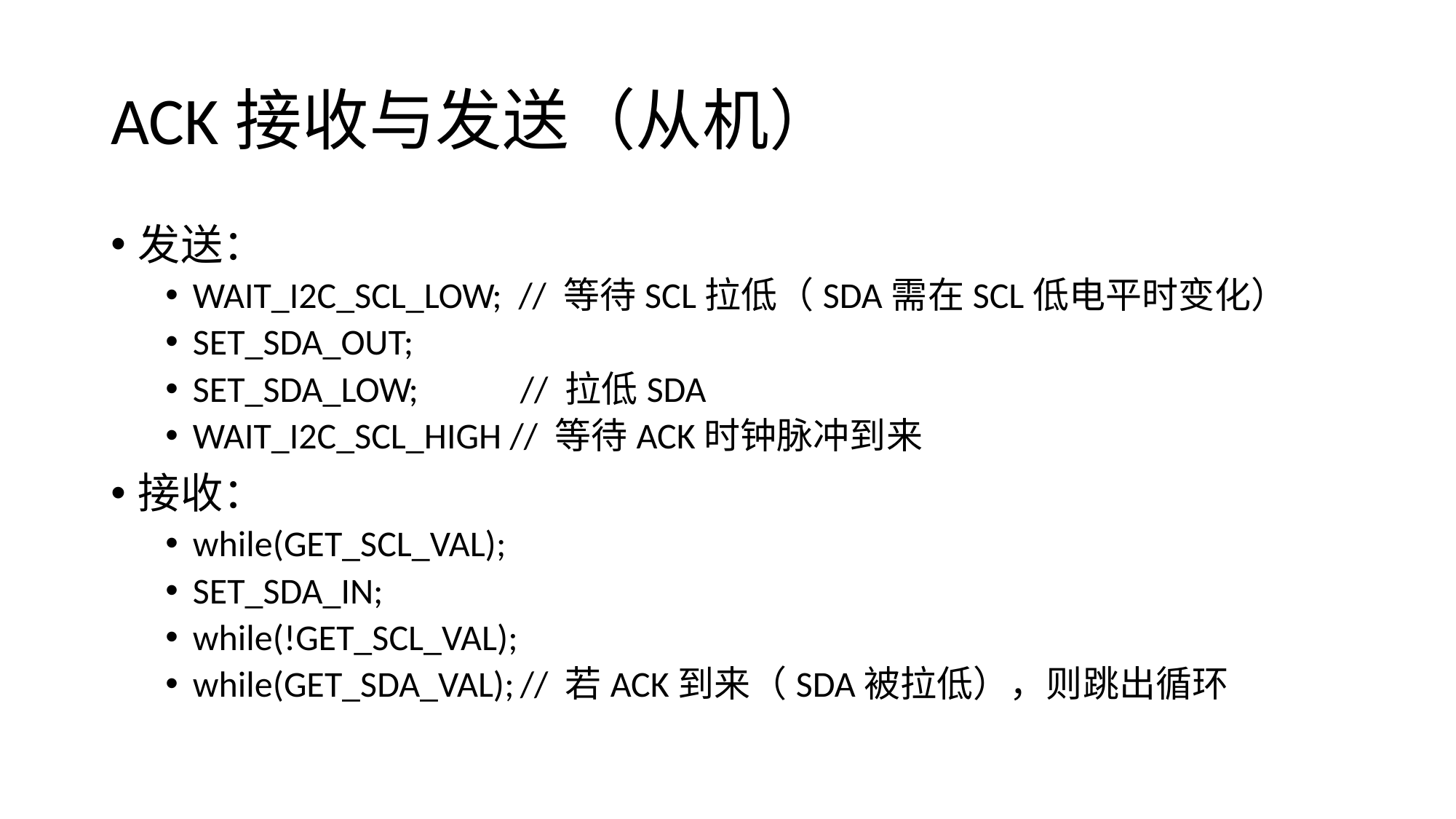

# ACK接收与发送（从机）
发送：
WAIT_I2C_SCL_LOW;  // 等待SCL拉低（SDA需在SCL低电平时变化）
SET_SDA_OUT;
SET_SDA_LOW;	// 拉低SDA
WAIT_I2C_SCL_HIGH // 等待ACK时钟脉冲到来
接收：
while(GET_SCL_VAL);
SET_SDA_IN;
while(!GET_SCL_VAL);
while(GET_SDA_VAL);	// 若ACK到来（SDA被拉低），则跳出循环